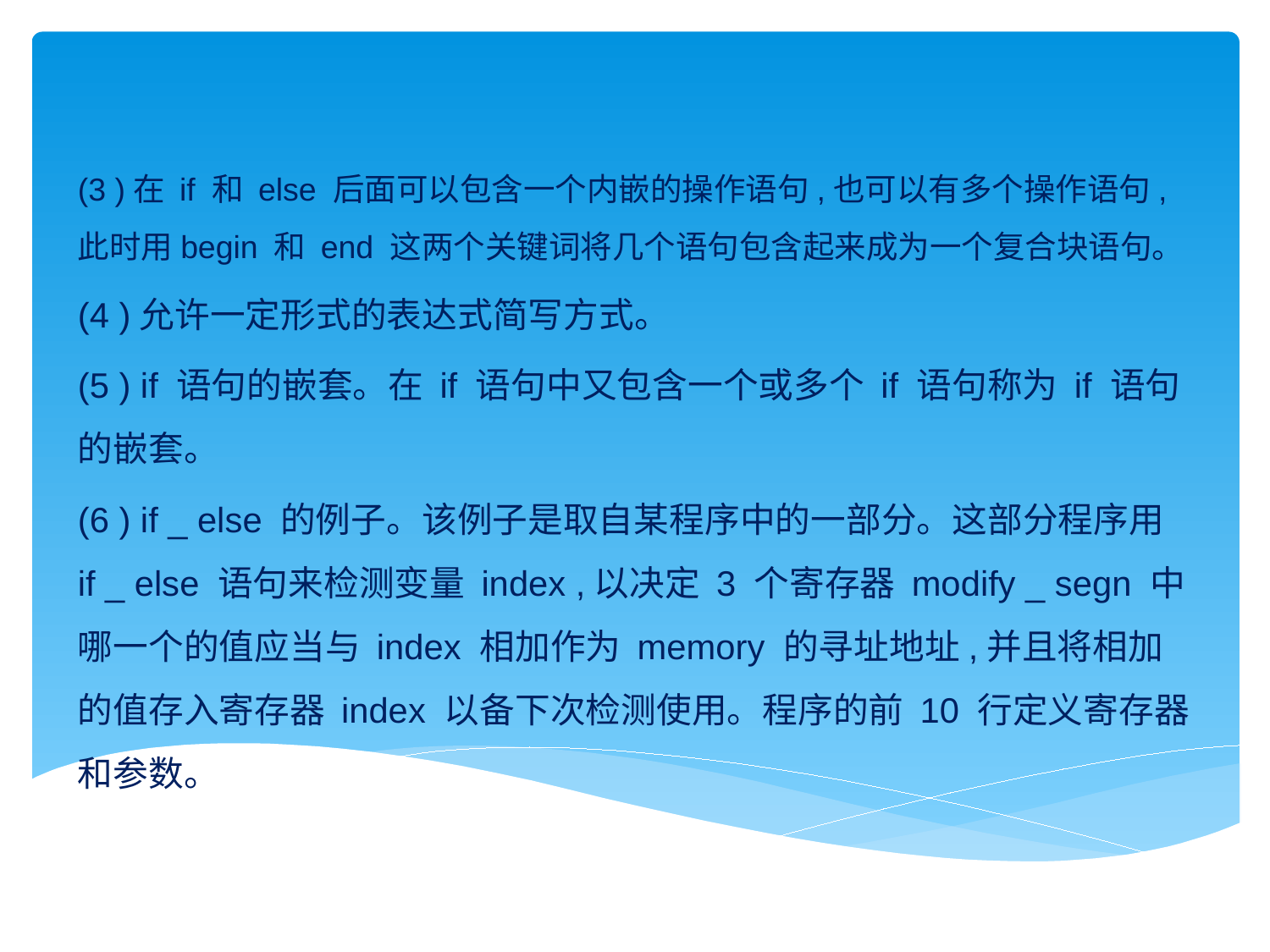

(3 )在 if 和 else 后面可以包含一个内嵌的操作语句,也可以有多个操作语句,此时用begin 和 end 这两个关键词将几个语句包含起来成为一个复合块语句。
(4 )允许一定形式的表达式简写方式。
(5 ) if 语句的嵌套。在 if 语句中又包含一个或多个 if 语句称为 if 语句的嵌套。
(6 ) if _ else 的例子。该例子是取自某程序中的一部分。这部分程序用 if _ else 语句来检测变量 index ,以决定 3 个寄存器 modify _ segn 中哪一个的值应当与 index 相加作为 memory 的寻址地址,并且将相加的值存入寄存器 index 以备下次检测使用。程序的前 10 行定义寄存器和参数。